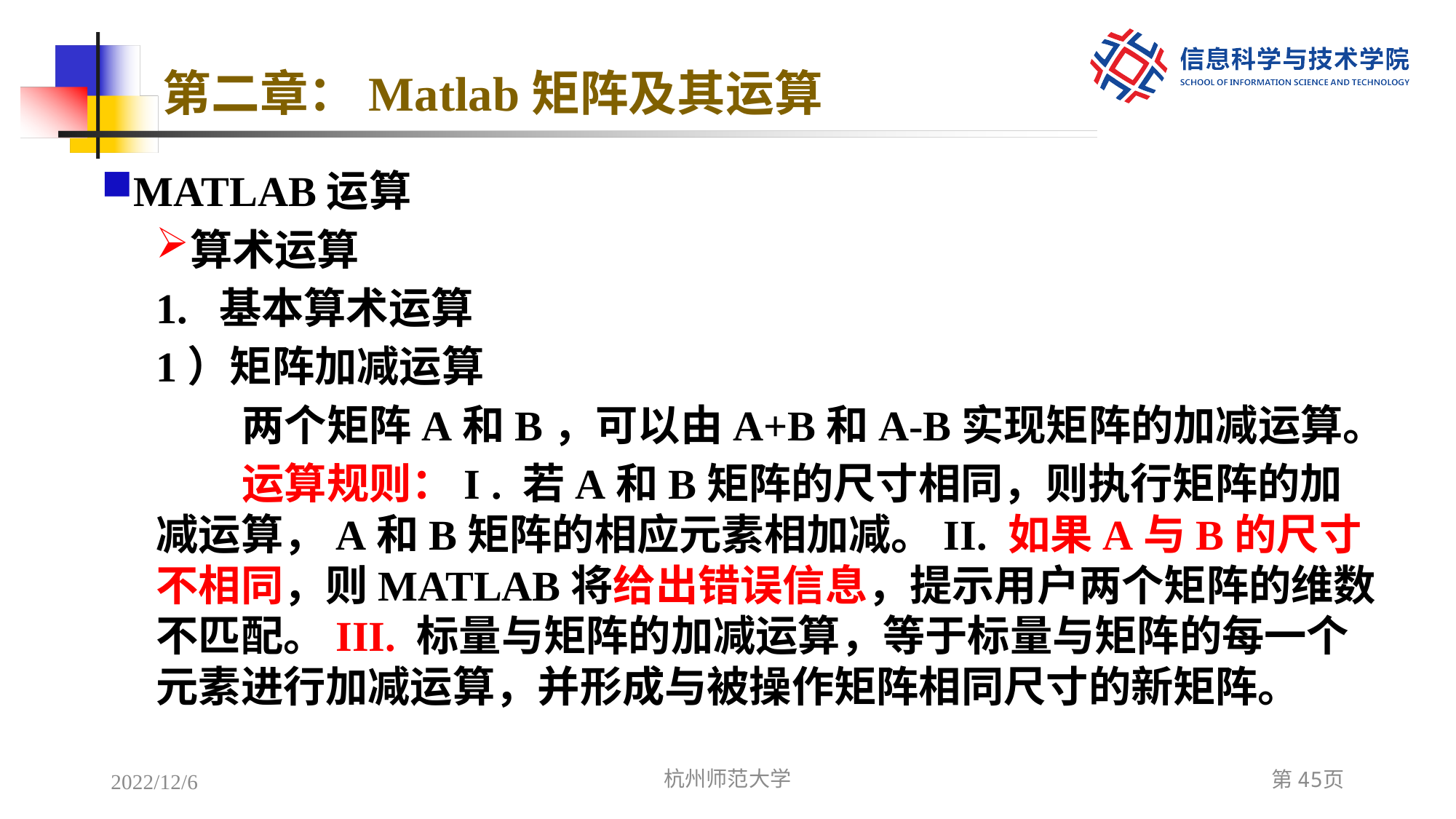

# 第二章：Matlab矩阵及其运算
MATLAB运算
算术运算
1.  基本算术运算
1）矩阵加减运算
两个矩阵A和B，可以由A+B和A-B实现矩阵的加减运算。
运算规则：I . 若A和B矩阵的尺寸相同，则执行矩阵的加减运算，A和B矩阵的相应元素相加减。II. 如果A与B的尺寸不相同，则MATLAB将给出错误信息，提示用户两个矩阵的维数不匹配。III. 标量与矩阵的加减运算，等于标量与矩阵的每一个元素进行加减运算，并形成与被操作矩阵相同尺寸的新矩阵。

2022/12/6
杭州师范大学
第45页